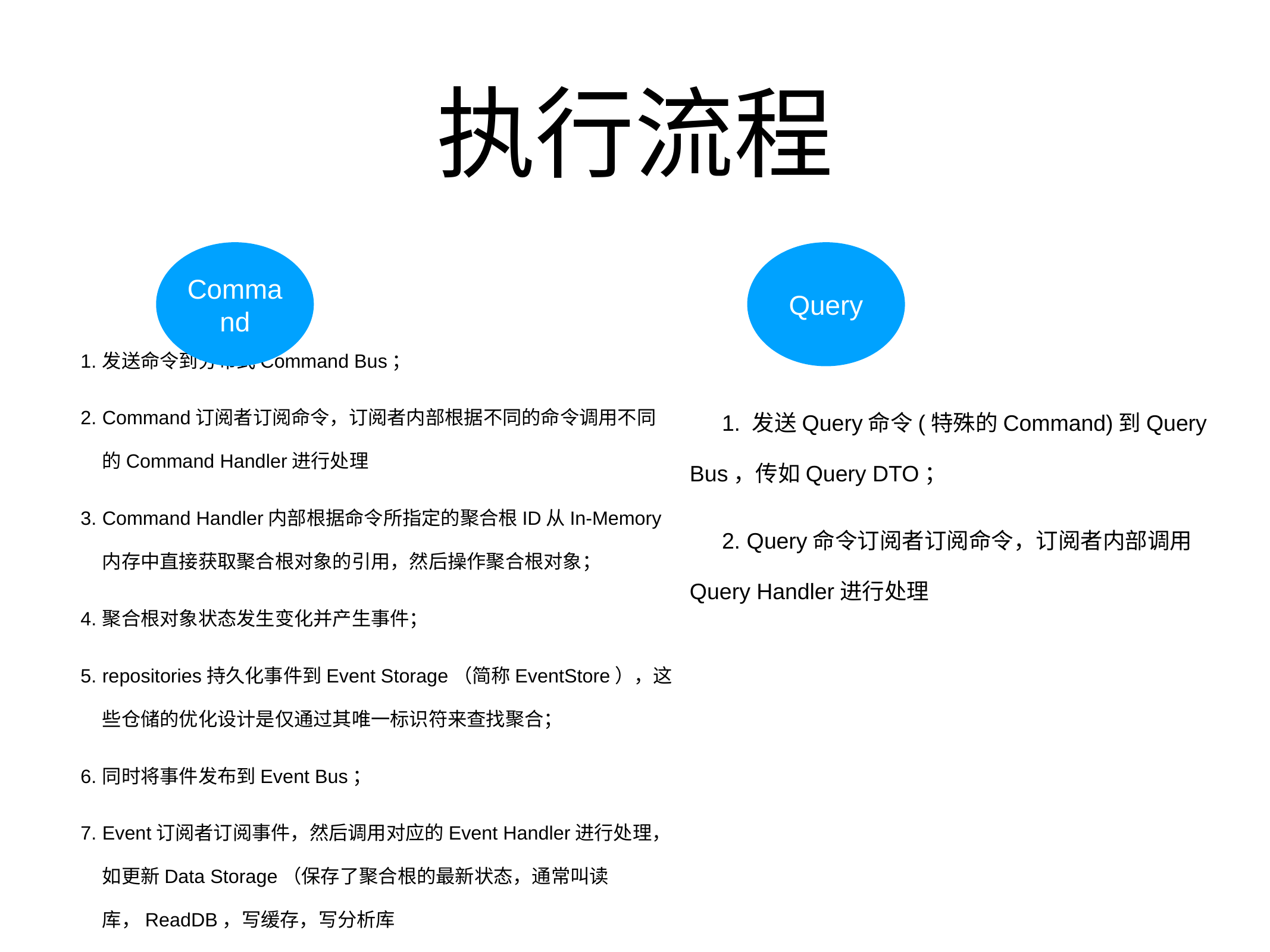

# 执行流程
Command
Query
1. 发送Query命令(特殊的Command)到Query Bus，传如Query DTO；
2. Query命令订阅者订阅命令，订阅者内部调用Query Handler进行处理
发送命令到分布式Command Bus；
Command订阅者订阅命令，订阅者内部根据不同的命令调用不同的Command Handler进行处理
Command Handler内部根据命令所指定的聚合根ID从In-Memory内存中直接获取聚合根对象的引用，然后操作聚合根对象；
聚合根对象状态发生变化并产生事件；
repositories持久化事件到Event Storage（简称EventStore），这些仓储的优化设计是仅通过其唯一标识符来查找聚合；
同时将事件发布到Event Bus；
Event订阅者订阅事件，然后调用对应的Event Handler进行处理，如更新Data Storage（保存了聚合根的最新状态，通常叫读库，ReadDB，写缓存，写分析库